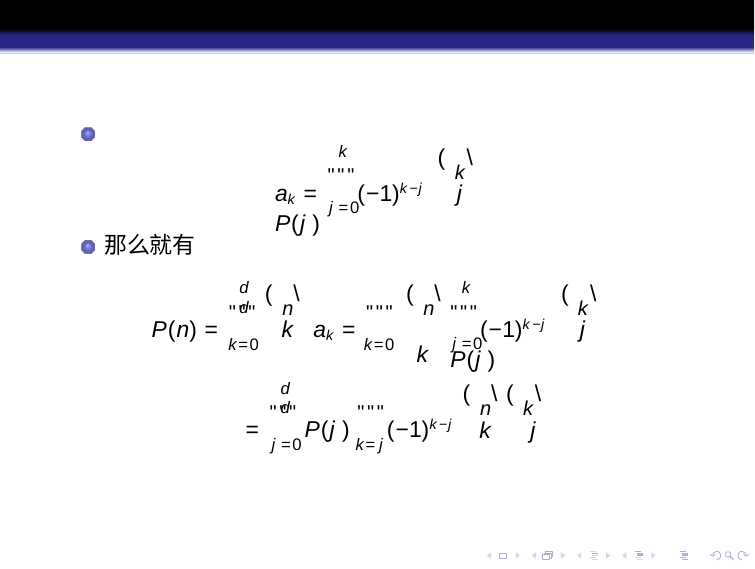

(k\
k
ak  = """(−1)k−j	P(j )
j
j =0
那么就有
(n\
(n\

k
(k\
d	d
k
P(n) = """	ak  = """
"""(−1)k−j	P(j )
k
j
j =0
k=0
k=0
(n\(k\
d	d
= """ P(j ) """(−1)k−j
k	j
j =0	k=j